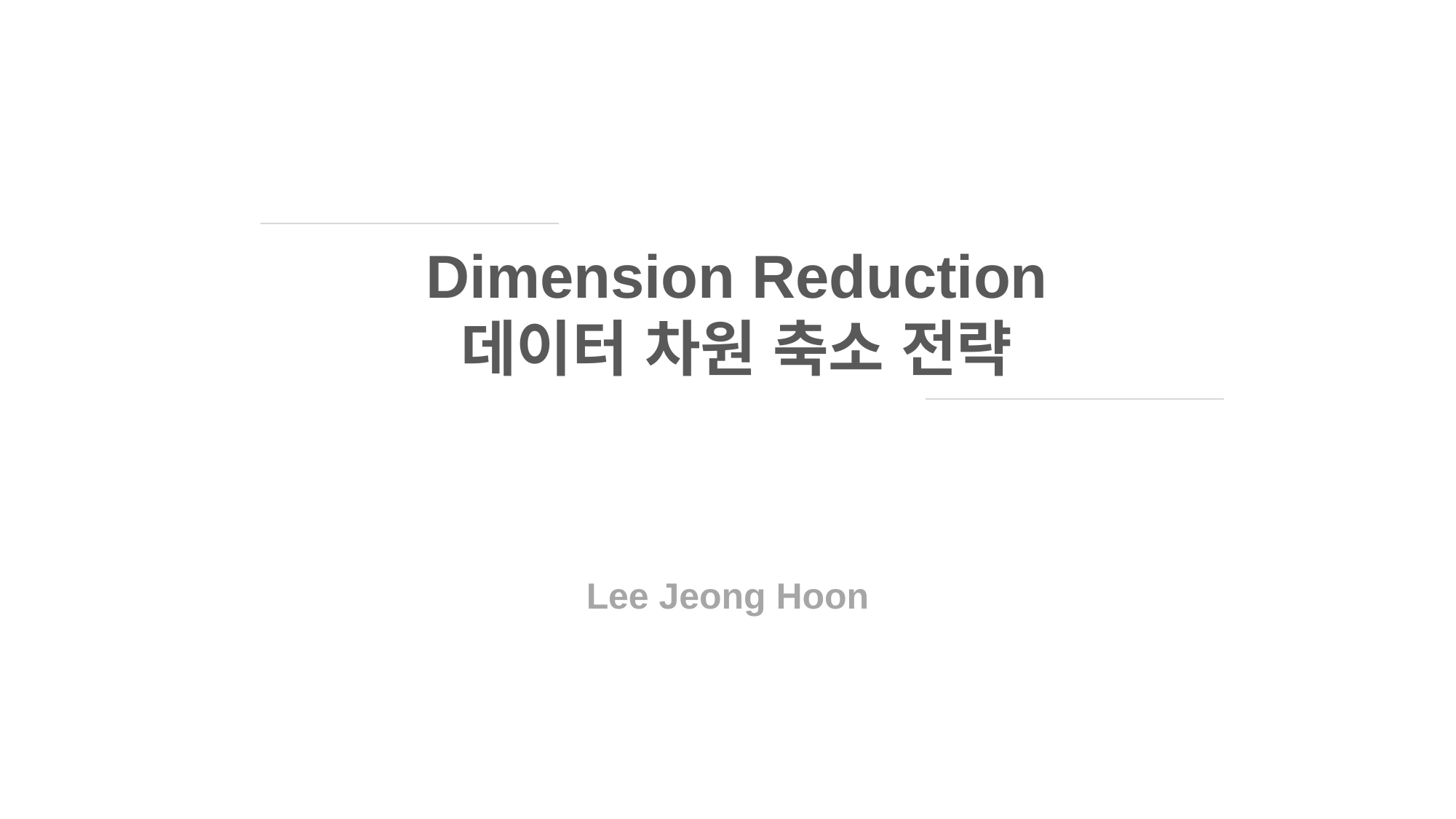

Dimension Reduction
데이터 차원 축소 전략
Lee Jeong Hoon